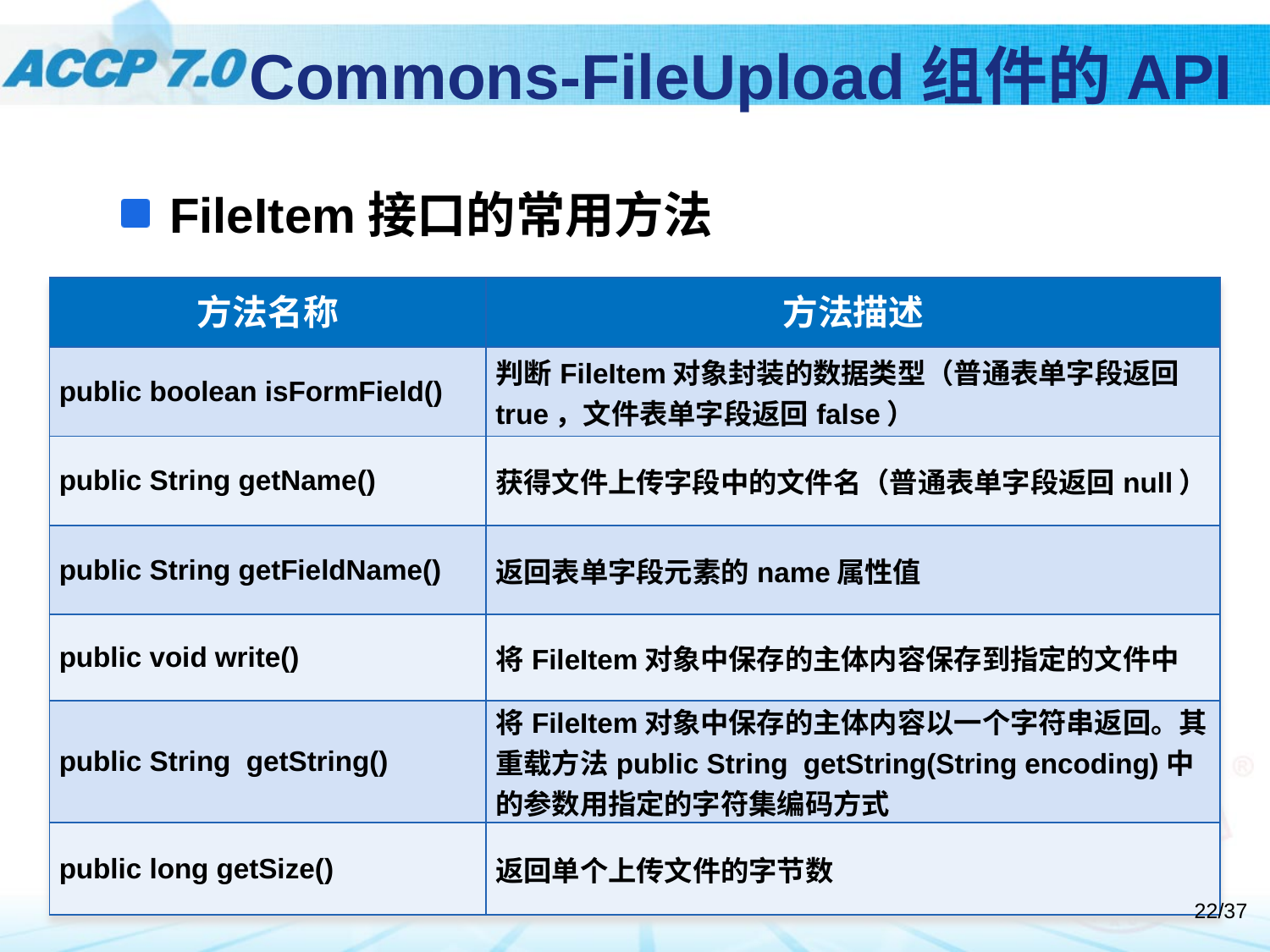

# Commons-FileUpload组件的API
FileItem接口的常用方法
| 方法名称 | 方法描述 |
| --- | --- |
| public boolean isFormField() | 判断FileItem对象封装的数据类型（普通表单字段返回true，文件表单字段返回false） |
| public String getName() | 获得文件上传字段中的文件名（普通表单字段返回null） |
| public String getFieldName() | 返回表单字段元素的name属性值 |
| public void write() | 将FileItem对象中保存的主体内容保存到指定的文件中 |
| public String getString() | 将FileItem对象中保存的主体内容以一个字符串返回。其重载方法public String getString(String encoding)中的参数用指定的字符集编码方式 |
| public long getSize() | 返回单个上传文件的字节数 |
22/37